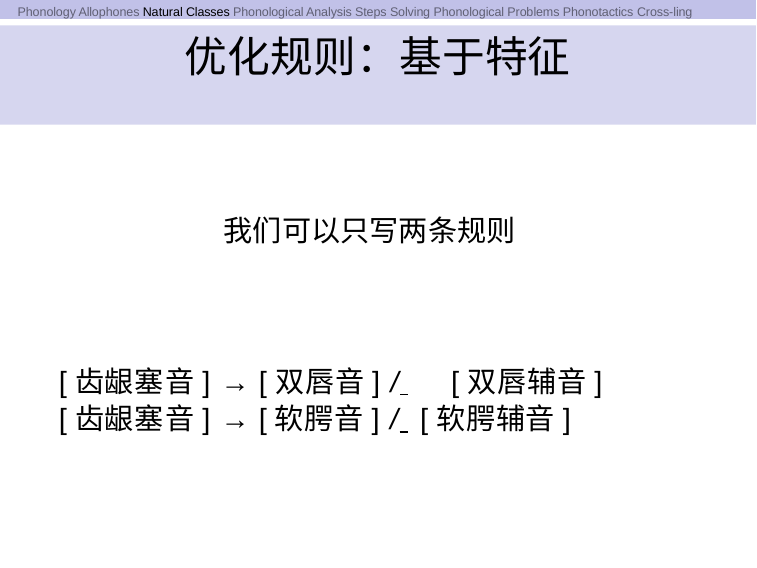

Phonology Allophones Natural Classes Phonological Analysis Steps Solving Phonological Problems Phonotactics Cross-ling
# 优化规则：基于特征
我们可以只写两条规则
[齿龈塞音] → [双唇音] / 		[双唇辅音]
[齿龈塞音] → [软腭音] / 	[软腭辅音]